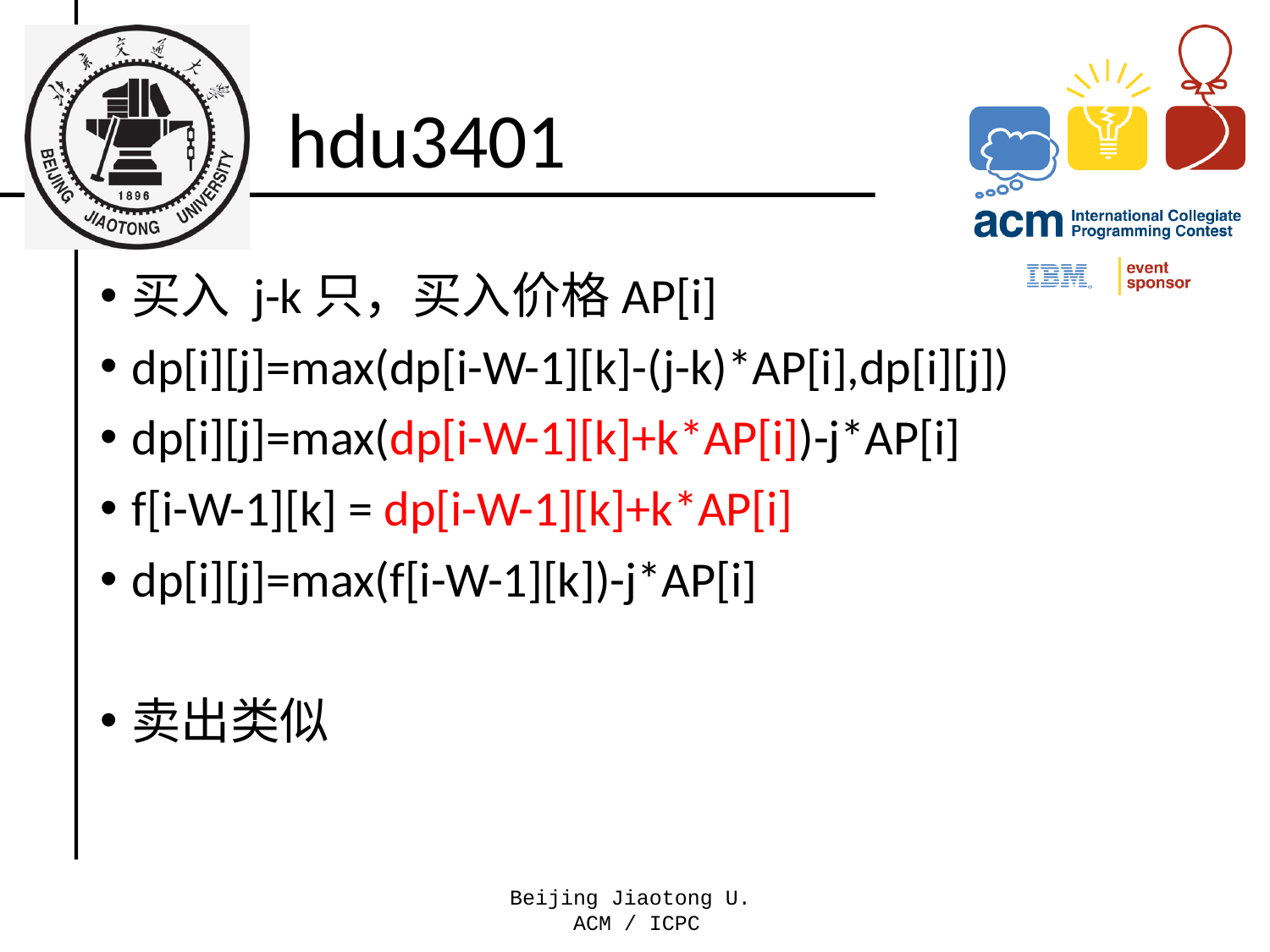

# hdu3401
买入 j-k只，买入价格AP[i]
dp[i][j]=max(dp[i-W-1][k]-(j-k)*AP[i],dp[i][j])
dp[i][j]=max(dp[i-W-1][k]+k*AP[i])-j*AP[i]
f[i-W-1][k] = dp[i-W-1][k]+k*AP[i]
dp[i][j]=max(f[i-W-1][k])-j*AP[i]

卖出类似